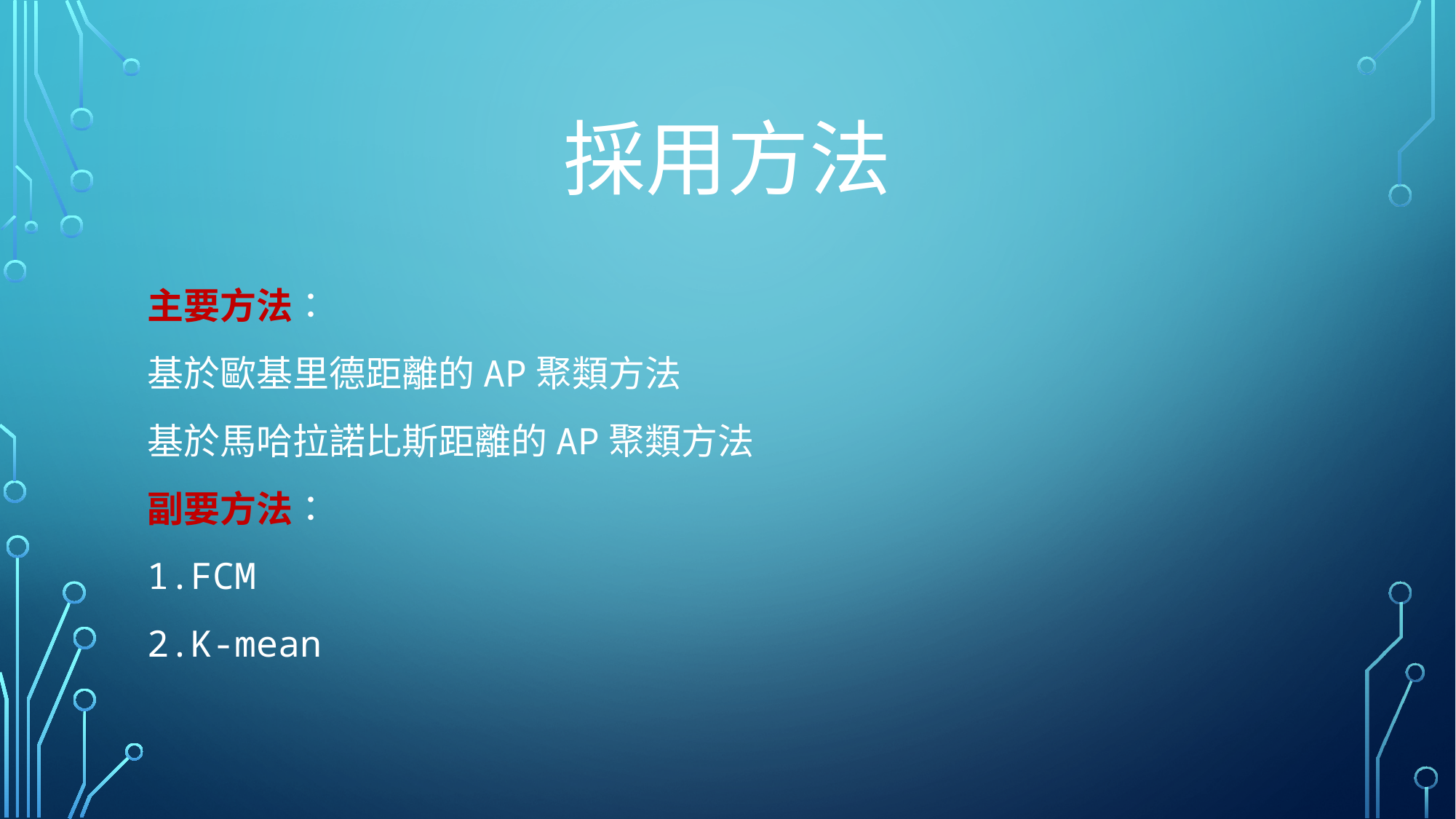

# 採用方法
主要方法：
基於歐基里德距離的AP聚類方法
基於馬哈拉諾比斯距離的AP聚類方法
副要方法：
1.FCM
2.K-mean